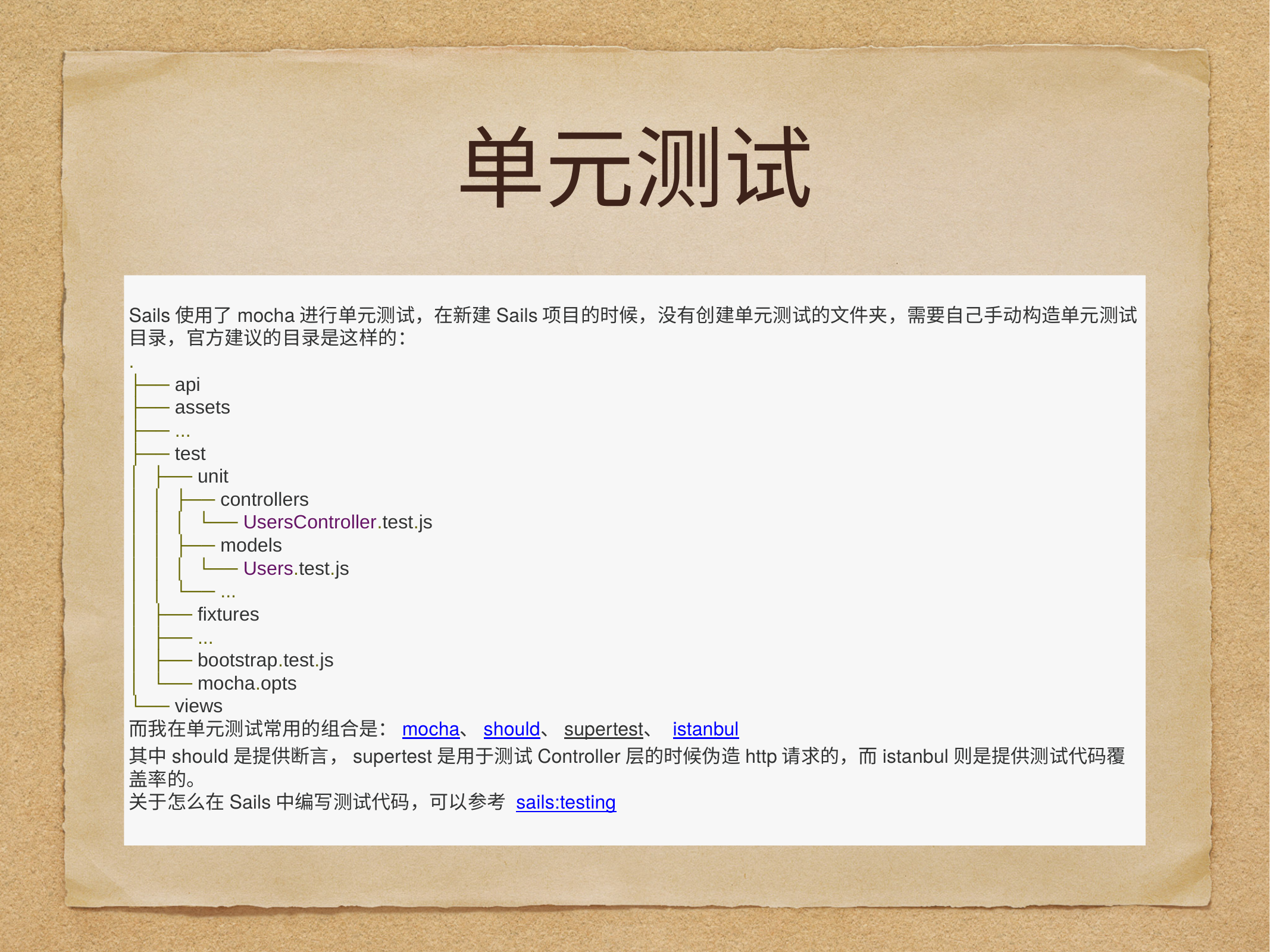

# 单元测试
Sails使用了mocha进行单元测试，在新建Sails项目的时候，没有创建单元测试的文件夹，需要自己手动构造单元测试目录，官方建议的目录是这样的：
.
├── api
├── assets
├── ...
├── test
│  ├── unit
│  │  ├── controllers
│  │  │  └── UsersController.test.js
│  │  ├── models
│  │  │  └── Users.test.js
│  │  └── ...
│  ├── fixtures
│  ├── ...
│  ├── bootstrap.test.js
│  └── mocha.opts
└── views
而我在单元测试常用的组合是：mocha、should、supertest、 istanbul
其中should是提供断言，supertest是用于测试Controller层的时候伪造http请求的，而istanbul则是提供测试代码覆盖率的。
关于怎么在Sails中编写测试代码，可以参考 sails:testing